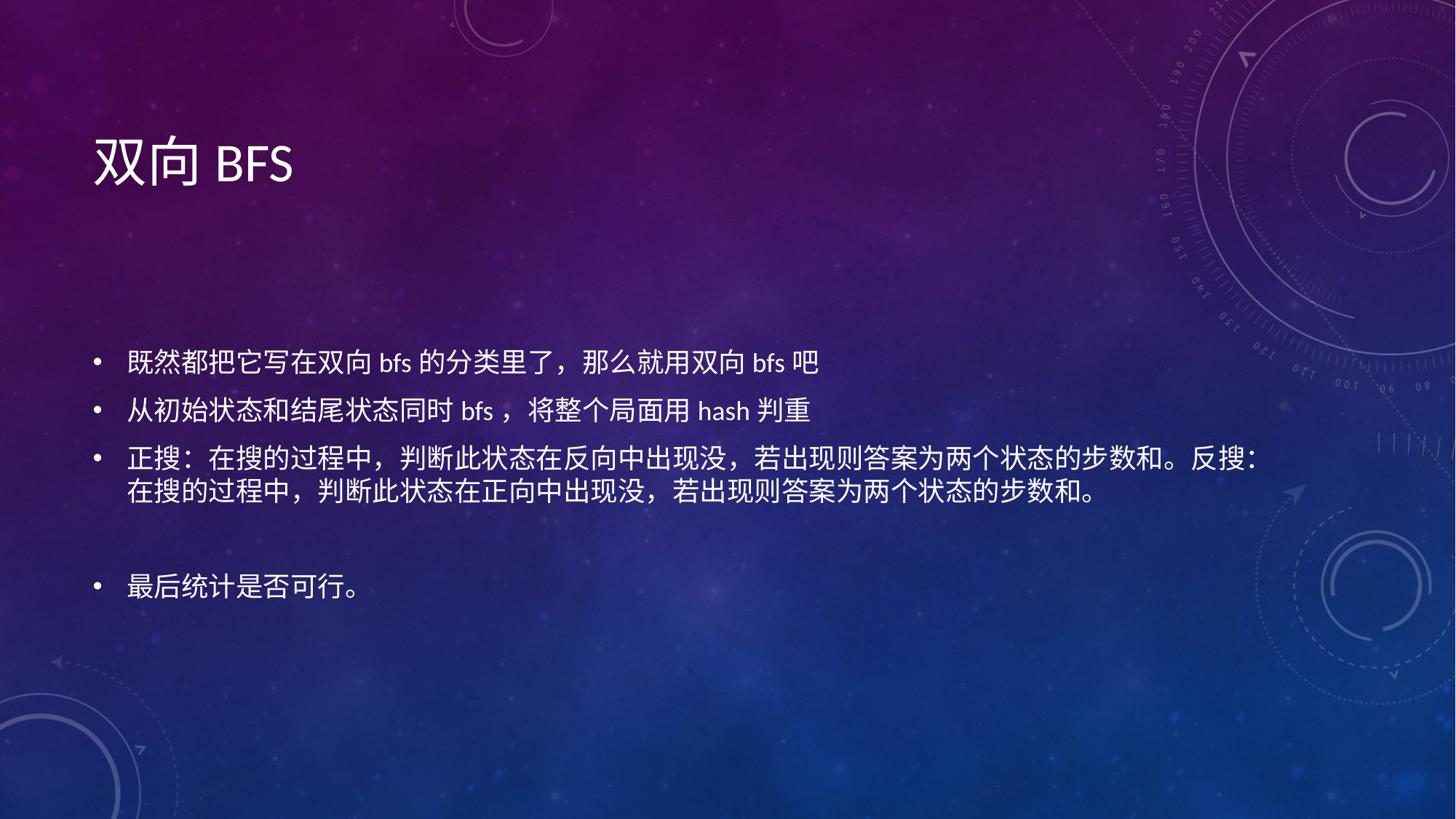

# 双向bfs
既然都把它写在双向bfs的分类里了，那么就用双向bfs吧
从初始状态和结尾状态同时bfs，将整个局面用hash判重
正搜：在搜的过程中，判断此状态在反向中出现没，若出现则答案为两个状态的步数和。反搜：在搜的过程中，判断此状态在正向中出现没，若出现则答案为两个状态的步数和。

最后统计是否可行。